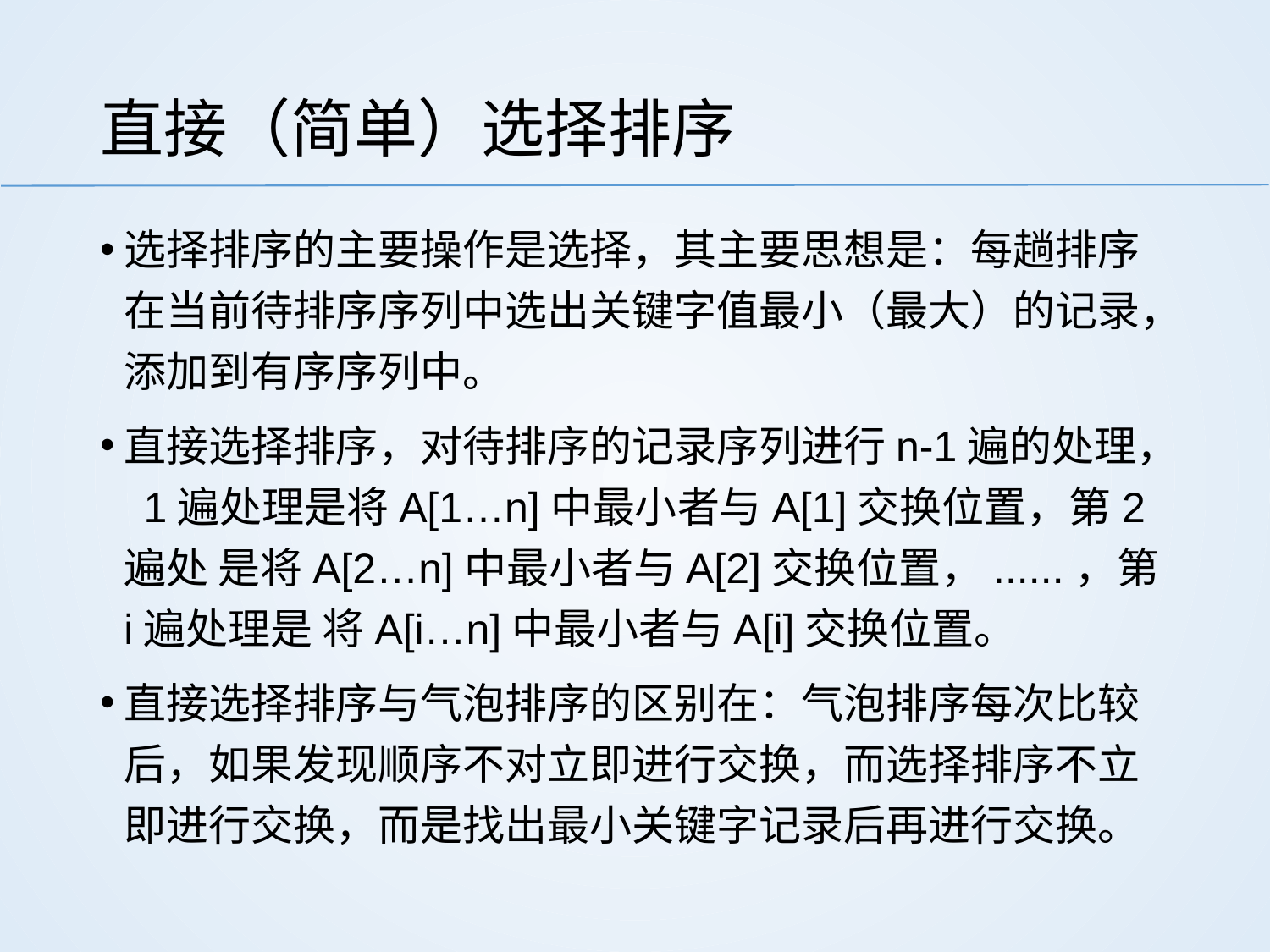

# 直接（简单）选择排序
选择排序的主要操作是选择，其主要思想是：每趟排序在当前待排序序列中选出关键字值最小（最大）的记录，添加到有序序列中。
直接选择排序，对待排序的记录序列进行n-1遍的处理， 1遍处理是将A[1…n]中最小者与A[1]交换位置，第2遍处 是将A[2…n]中最小者与A[2]交换位置，......，第i遍处理是 将A[i…n]中最小者与A[i]交换位置。
直接选择排序与气泡排序的区别在：气泡排序每次比较后，如果发现顺序不对立即进行交换，而选择排序不立即进行交换，而是找出最小关键字记录后再进行交换。